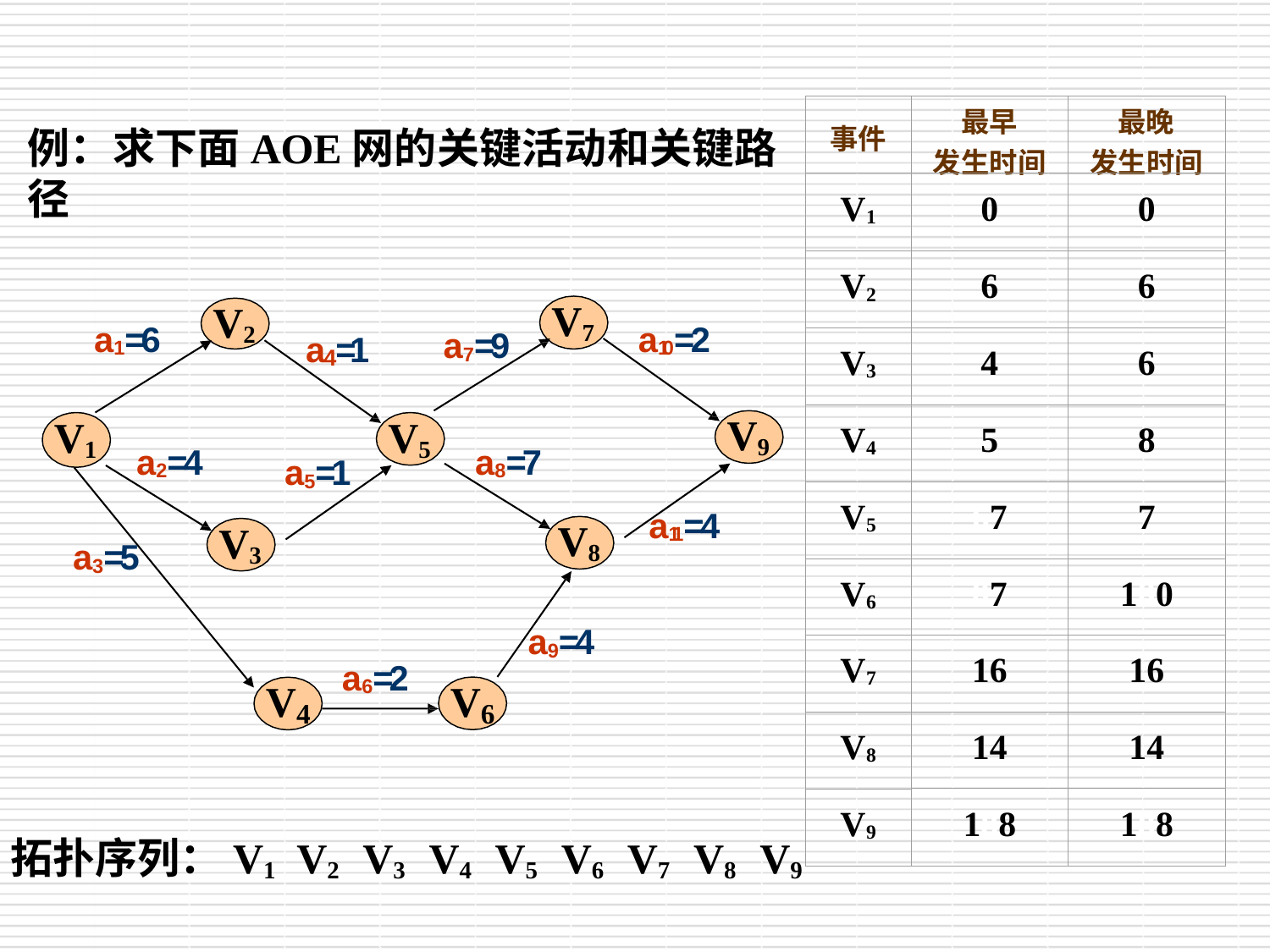

| 事件 | 最早 发生时间 | 最晚 发生时间 |
| --- | --- | --- |
| V1 | 0 | 0 |
| V2 | 6 | 6 |
| V3 | 4 | 6 |
| V4 | 5 | 8 |
| V5 | 67 | 7 |
| V6 | 87 | 180 |
| V7 | 16 | 16 |
| V8 | 14 | 14 |
| V9 | 188 | 188 |
# 例：求下面AOE网的关键活动和关键路径
V7
V2

a1=6
a10=2
a7=9
a =1

4
V9
V5
V1

a2=4
a8=7
a5=1

a11=4
V8
V3

a3=5

a9=4
a6=2
V
V

6
4

拓扑序列：V1	V2	V3	V4	V5	V6	V7	V8	V9